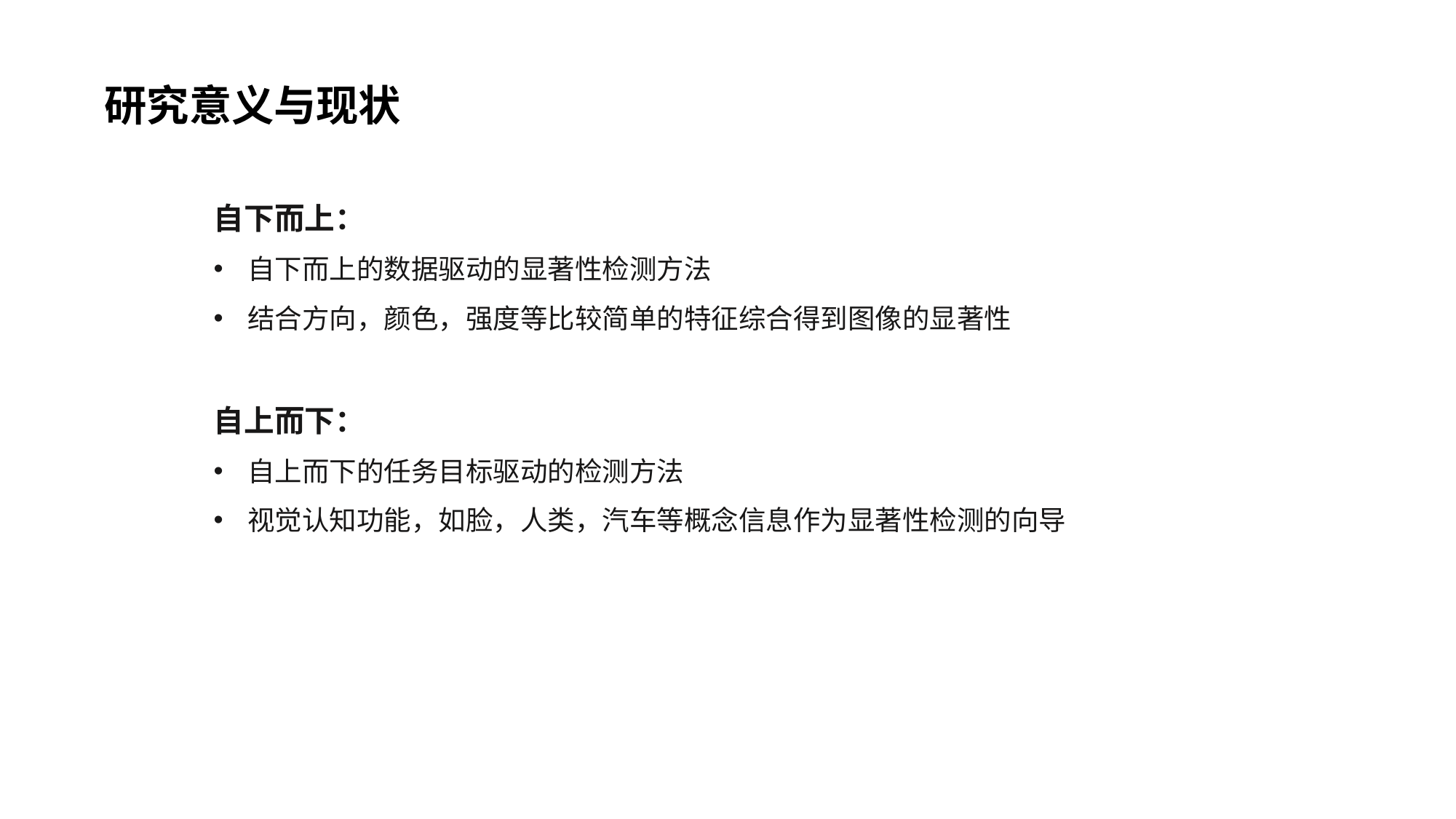

研究意义与现状
自下而上：
自下而上的数据驱动的显著性检测方法
结合方向，颜色，强度等比较简单的特征综合得到图像的显著性

自上而下：
自上而下的任务目标驱动的检测方法
视觉认知功能，如脸，人类，汽车等概念信息作为显著性检测的向导